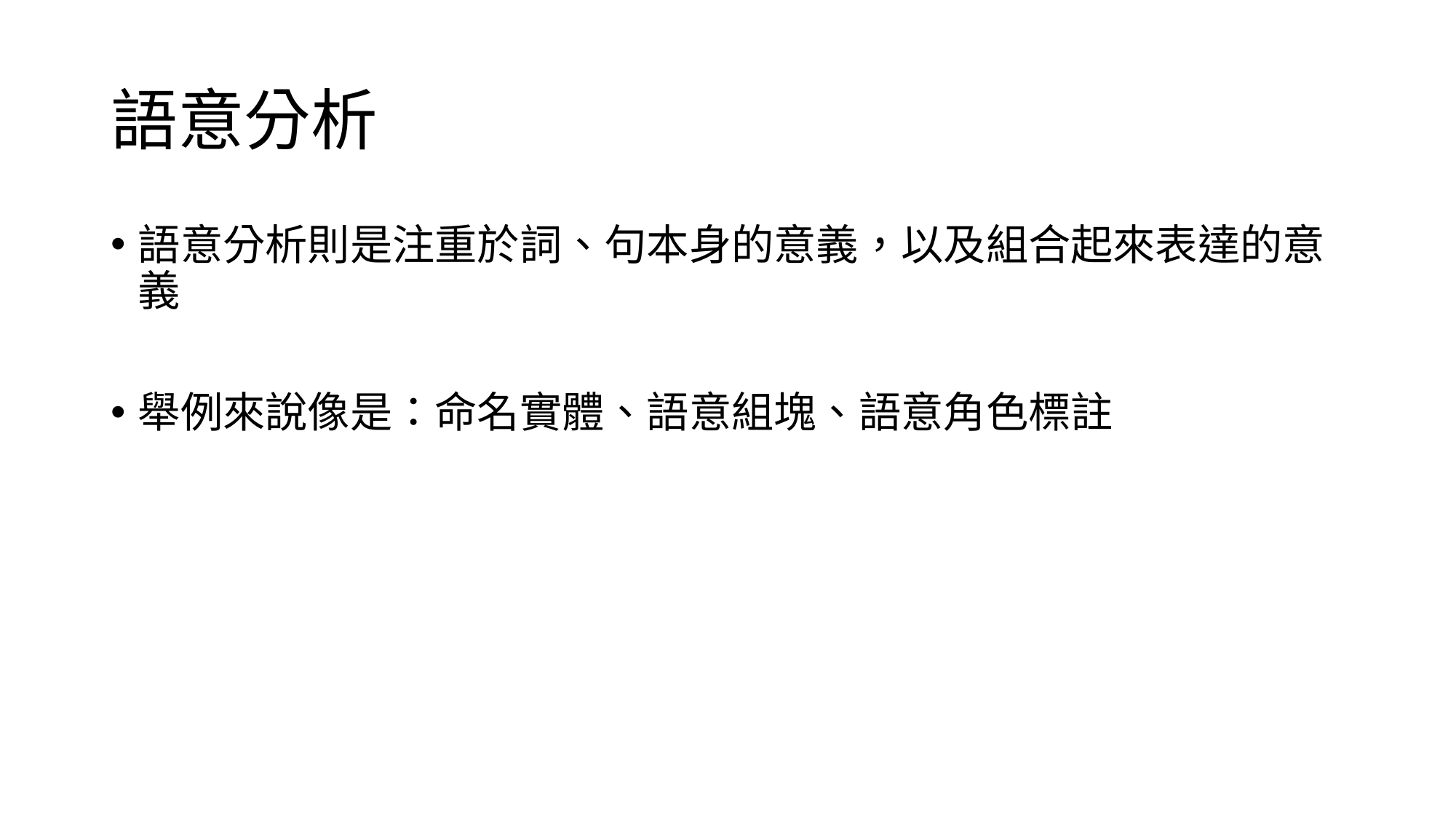

# 語意分析
語意分析則是注重於詞、句本身的意義，以及組合起來表達的意義

舉例來說像是：命名實體、語意組塊、語意角色標註